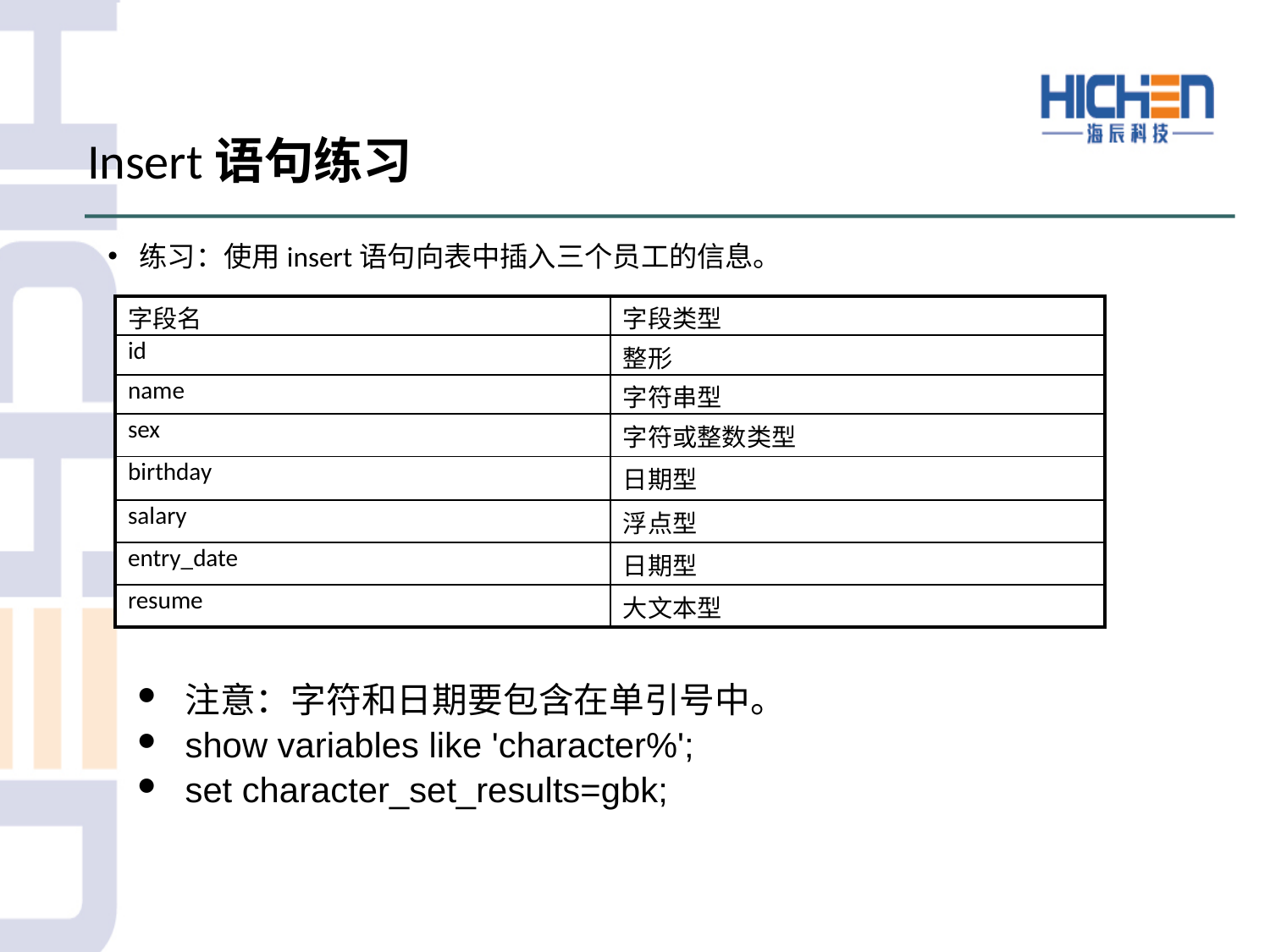

Insert语句练习

练习：使用insert语句向表中插入三个员工的信息。
| 字段名 | 字段类型 |
| --- | --- |
| id | 整形 |
| name | 字符串型 |
| sex | 字符或整数类型 |
| birthday | 日期型 |
| salary | 浮点型 |
| entry\_date | 日期型 |
| resume | 大文本型 |
注意：字符和日期要包含在单引号中。
show variables like 'character%';
set character_set_results=gbk;